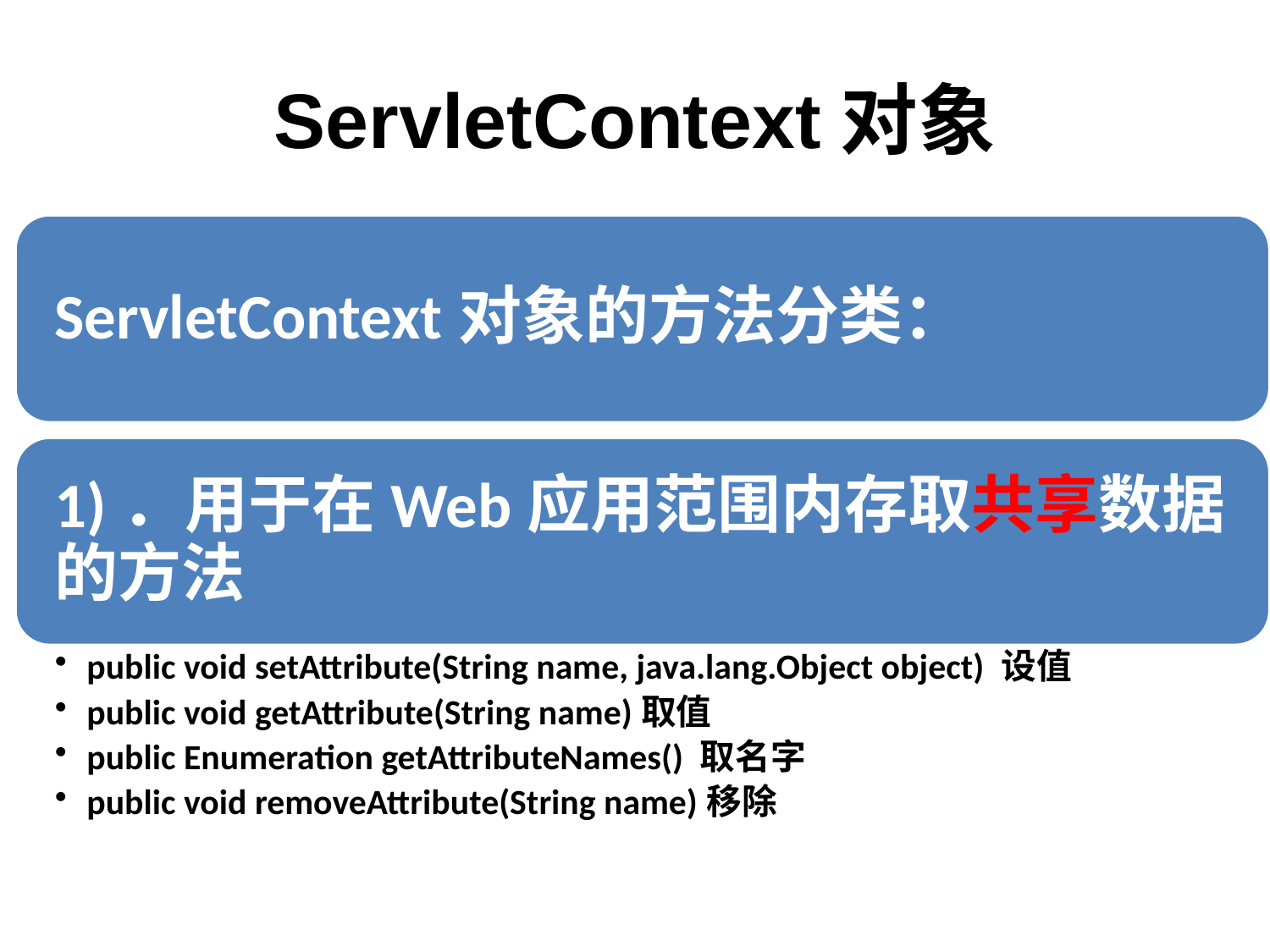

ServletContext对象
ServletContext对象的方法分类：
1)．用于在Web应用范围内存取共享数据的方法
public void setAttribute(String name, java.lang.Object object) 设值
public void getAttribute(String name)取值
public Enumeration getAttributeNames() 取名字
public void removeAttribute(String name)移除